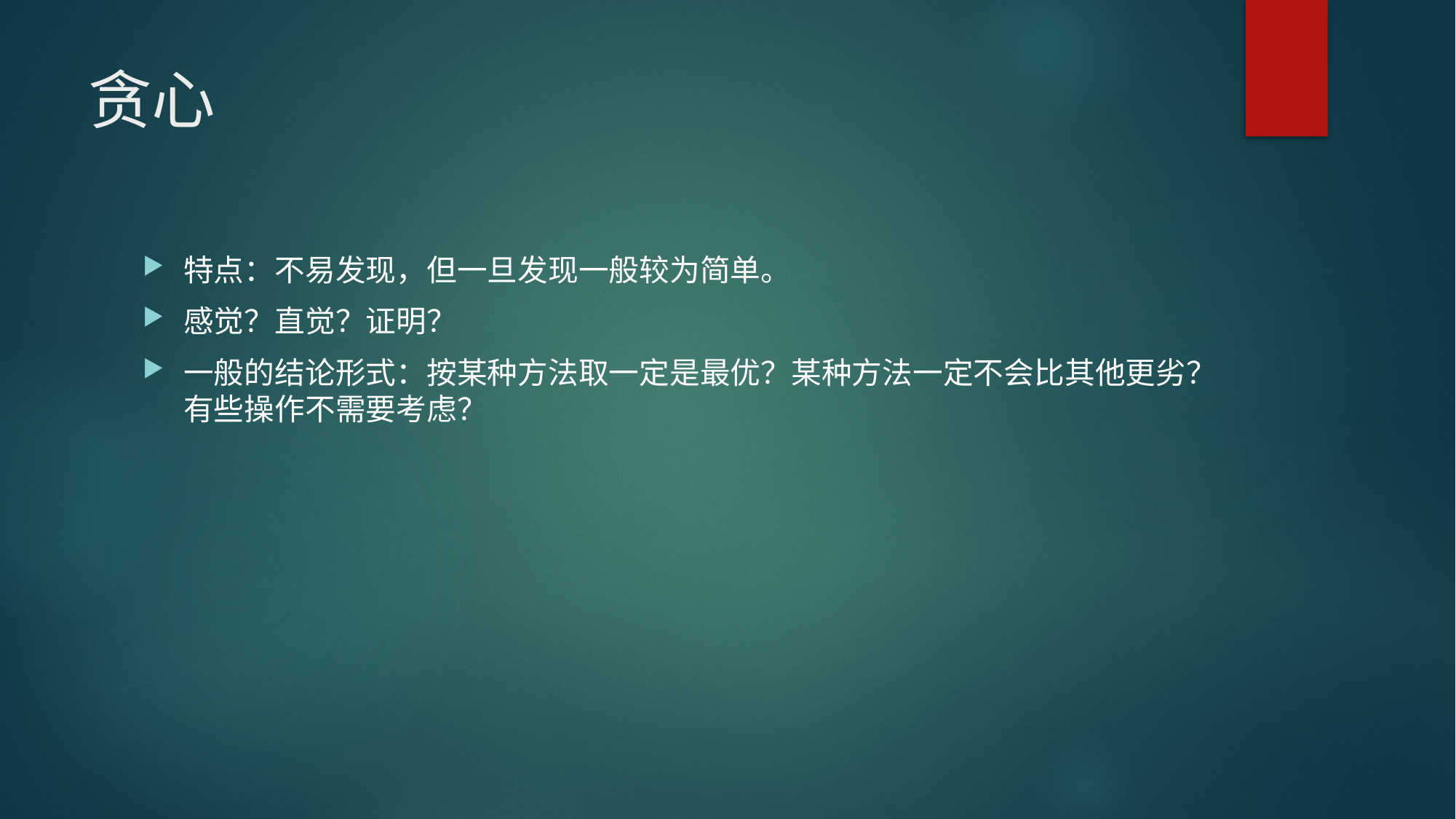

# 贪心
特点：不易发现，但一旦发现一般较为简单。
感觉？直觉？证明？
一般的结论形式：按某种方法取一定是最优？某种方法一定不会比其他更劣？有些操作不需要考虑？